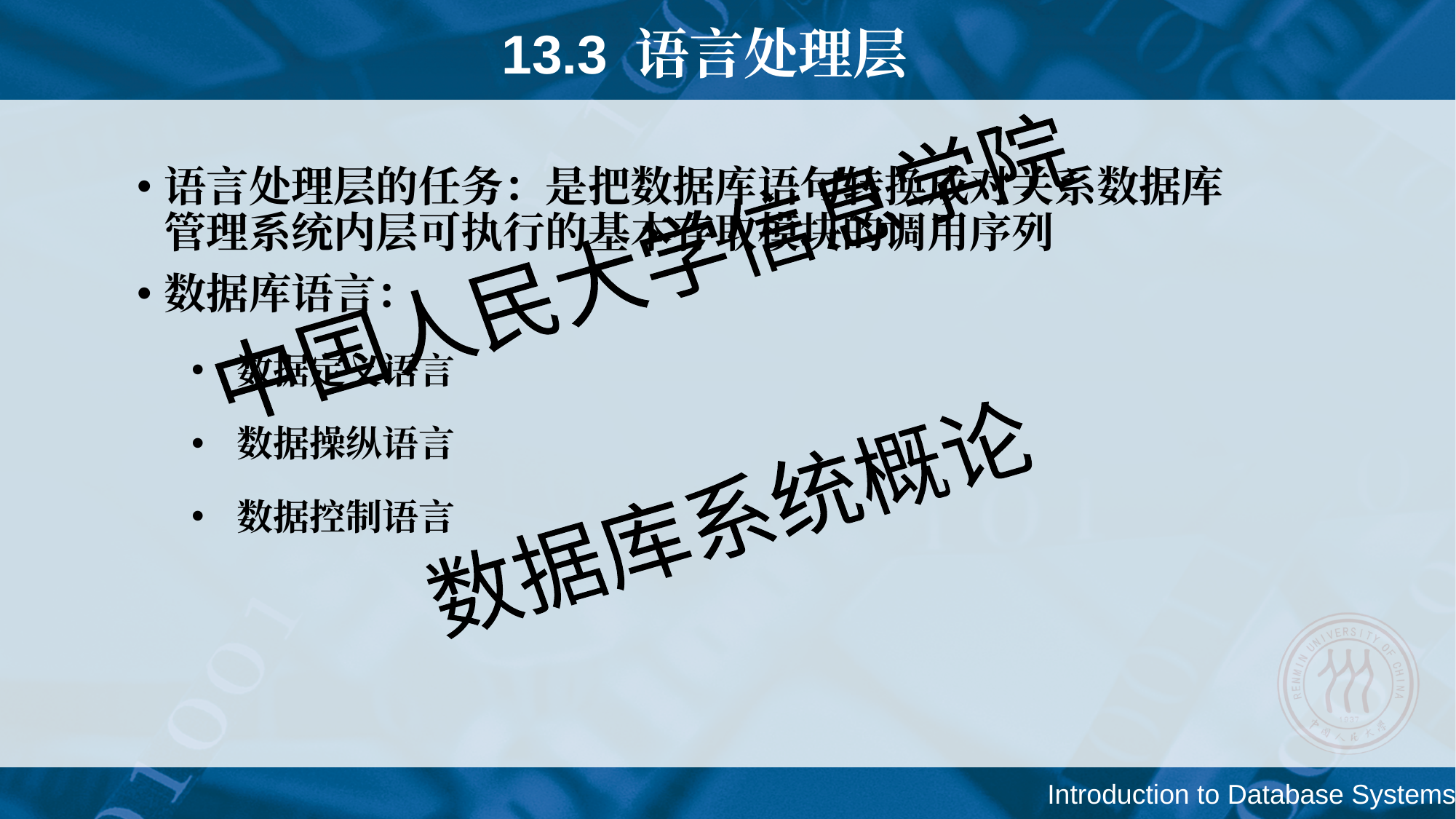

# 13.3 语言处理层
语言处理层的任务：是把数据库语句转换成对关系数据库管理系统内层可执行的基本存取模块的调用序列
数据库语言：
 数据定义语言
 数据操纵语言
 数据控制语言